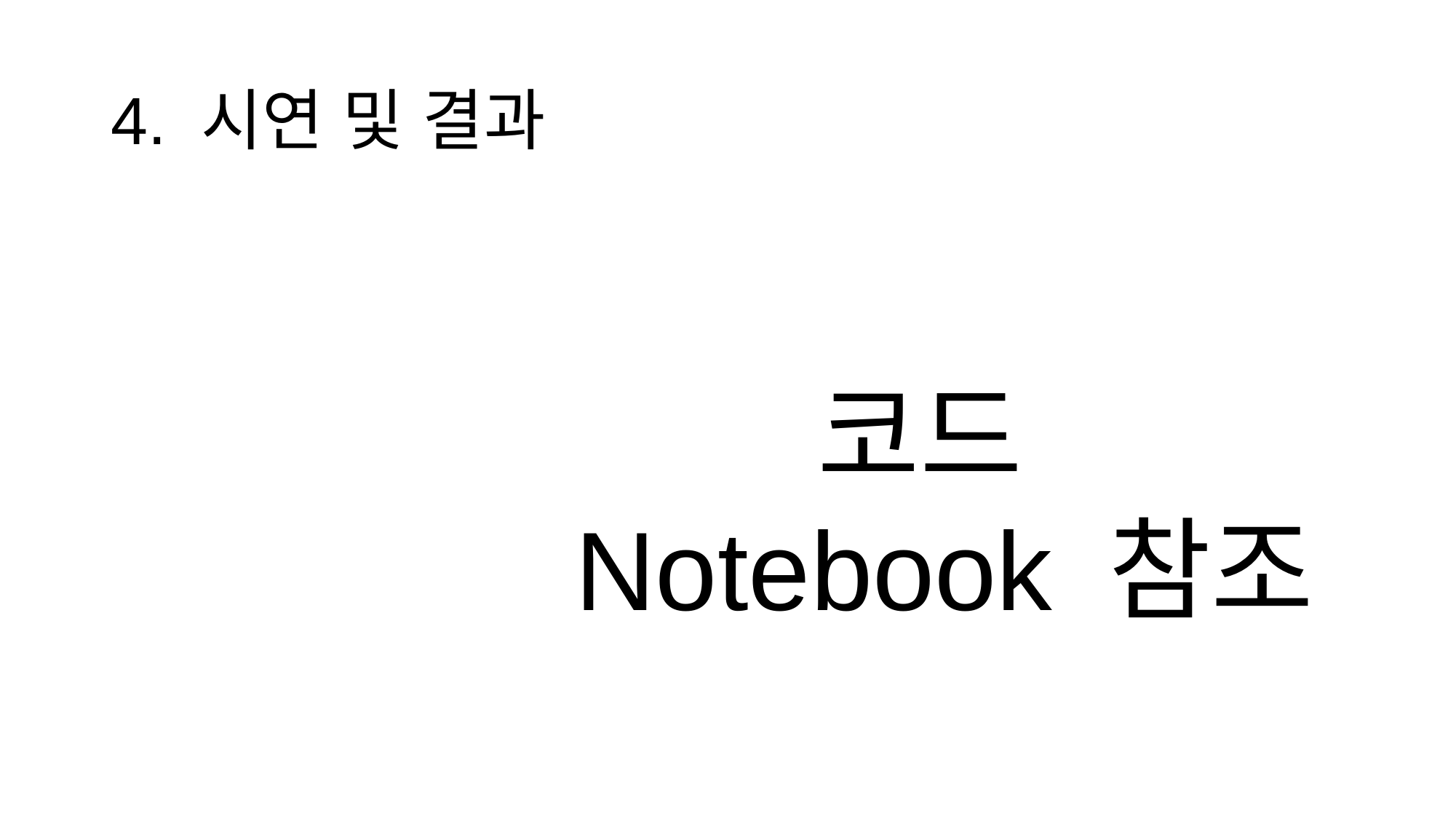

# 4. 시연 및 결과
       코드
Notebook 참조